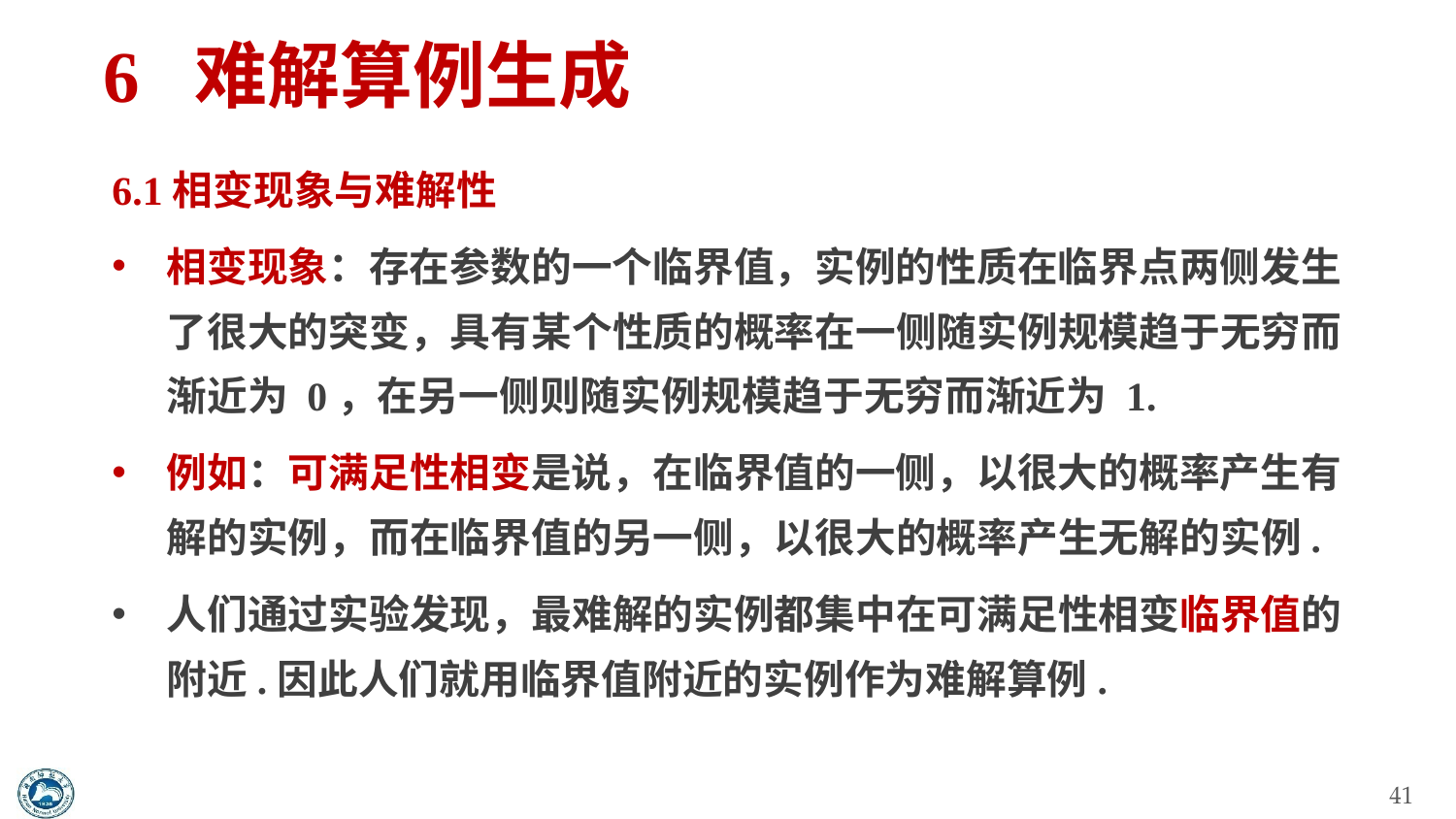

# 6  难解算例生成
6.1相变现象与难解性
相变现象：存在参数的一个临界值，实例的性质在临界点两侧发生了很大的突变，具有某个性质的概率在一侧随实例规模趋于无穷而渐近为 0，在另一侧则随实例规模趋于无穷而渐近为 1.
例如：可满足性相变是说，在临界值的一侧，以很大的概率产生有解的实例，而在临界值的另一侧，以很大的概率产生无解的实例.
人们通过实验发现，最难解的实例都集中在可满足性相变临界值的附近.因此人们就用临界值附近的实例作为难解算例.
41